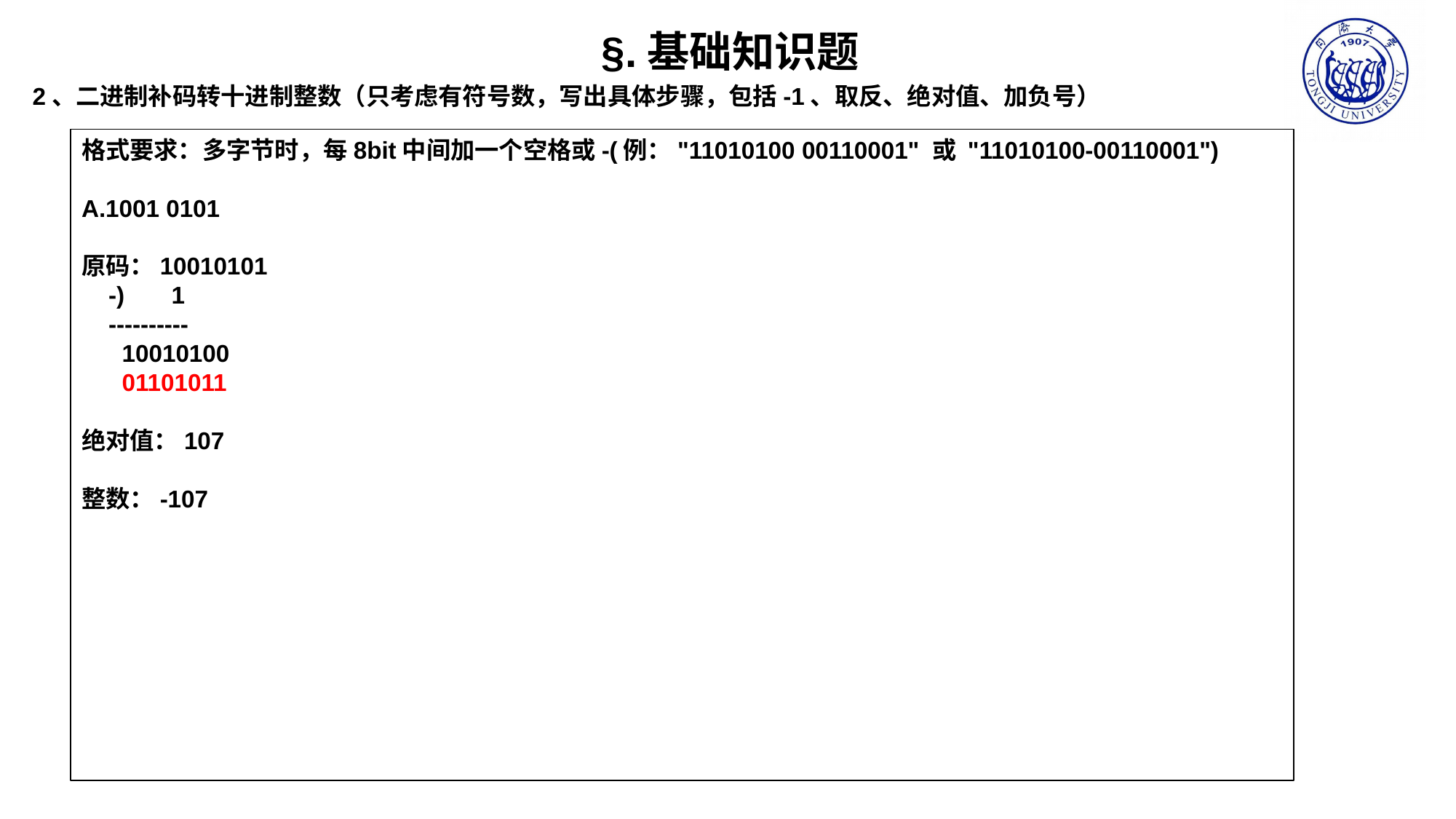

§.基础知识题
2、二进制补码转十进制整数（只考虑有符号数，写出具体步骤，包括-1、取反、绝对值、加负号）
格式要求：多字节时，每8bit中间加一个空格或-(例："11010100 00110001" 或 "11010100-00110001")

A.1001 0101

原码：10010101
    -)       1
    ----------
      10010100
      01101011

绝对值：107

整数：-107